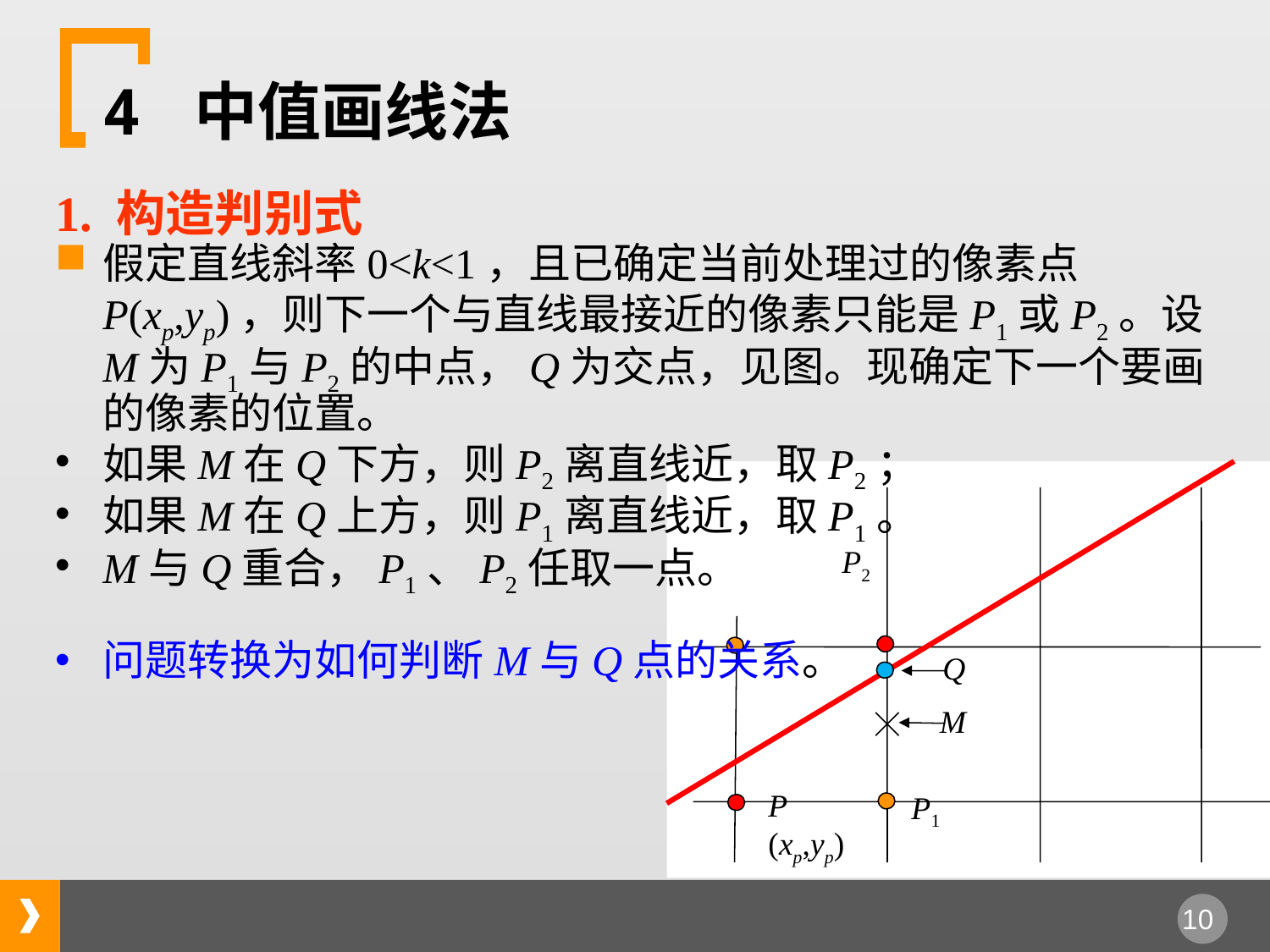

4 中值画线法
1. 构造判别式
假定直线斜率0<k<1，且已确定当前处理过的像素点P(xp,yp)，则下一个与直线最接近的像素只能是P1或P2。设M为P1与P2的中点，Q为交点，见图。现确定下一个要画的像素的位置。
如果M在Q下方，则P2离直线近，取P2；
如果M在Q上方，则P1离直线近，取P1。
M与Q重合，P1、P2任取一点。

问题转换为如何判断M与Q点的关系。

P2

Q

M

P (xp,yp)
P1